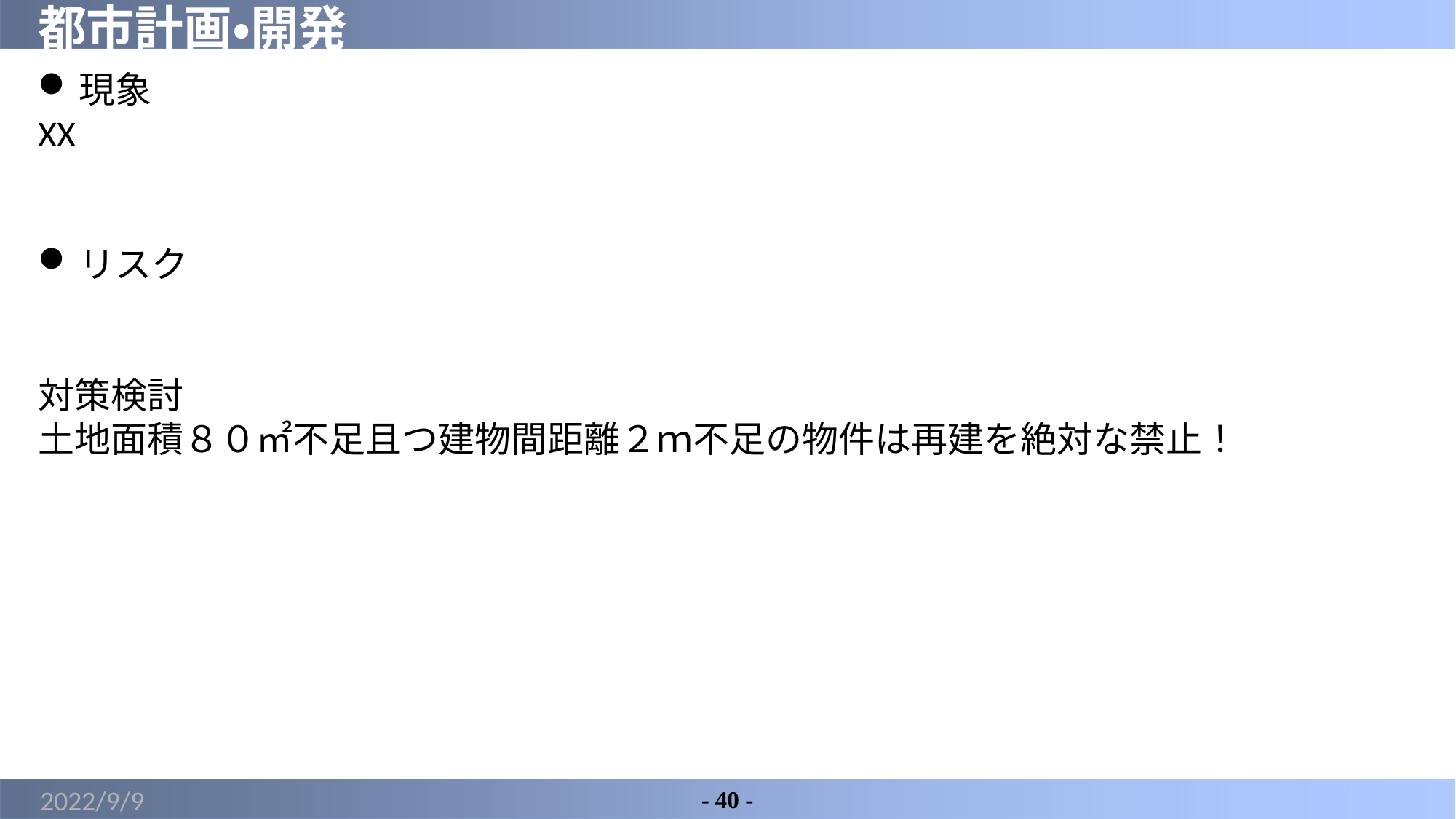

# 都市計画・開発
現象
XX

リスク

対策検討
土地面積８０㎡不足且つ建物間距離２ｍ不足の物件は再建を絶対な禁止！
2022/9/9
- 40 -